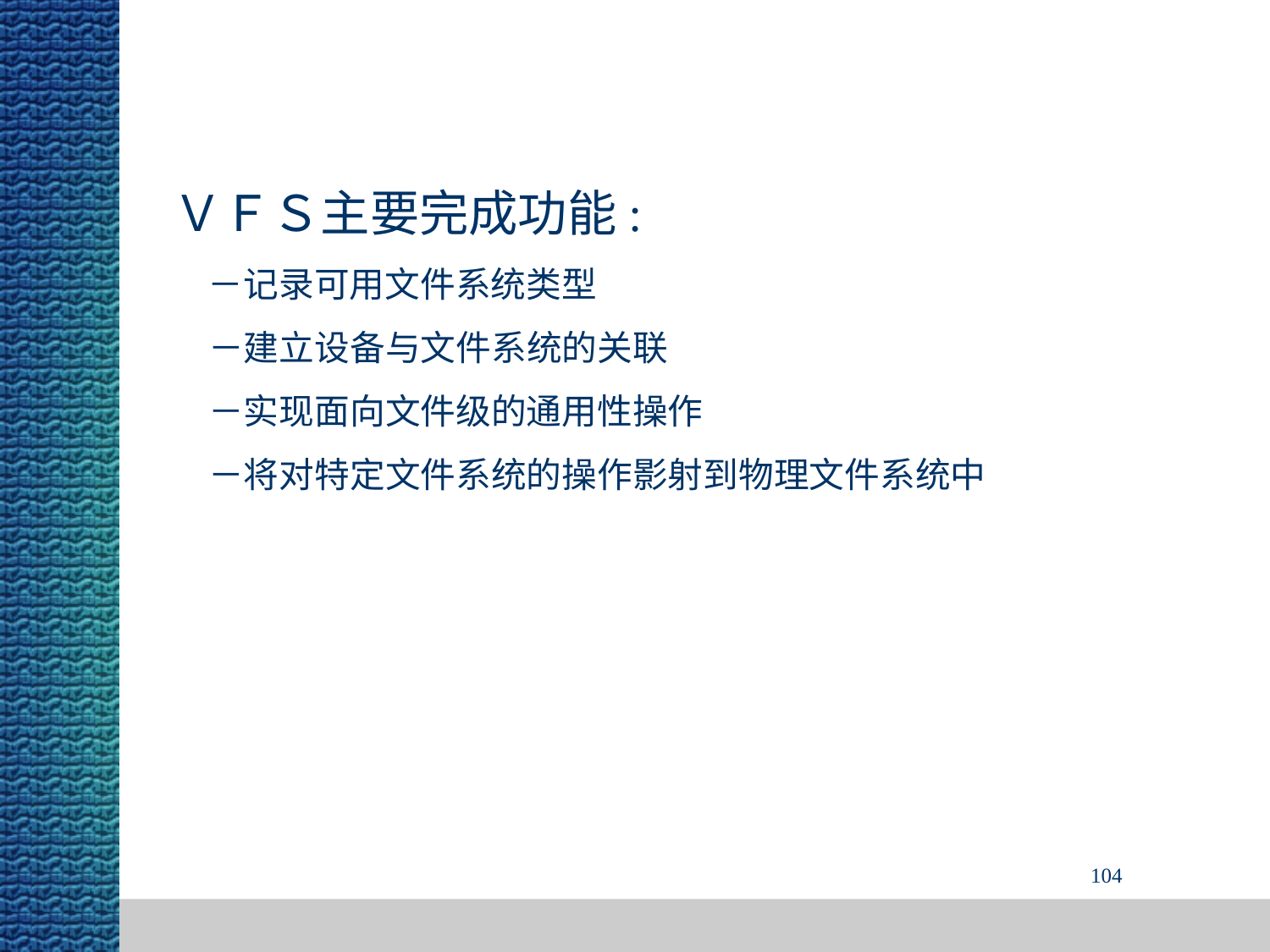

ＶＦＳ主要完成功能:
　　－记录可用文件系统类型
        －建立设备与文件系统的关联
        －实现面向文件级的通用性操作
        －将对特定文件系统的操作影射到物理文件系统中
104